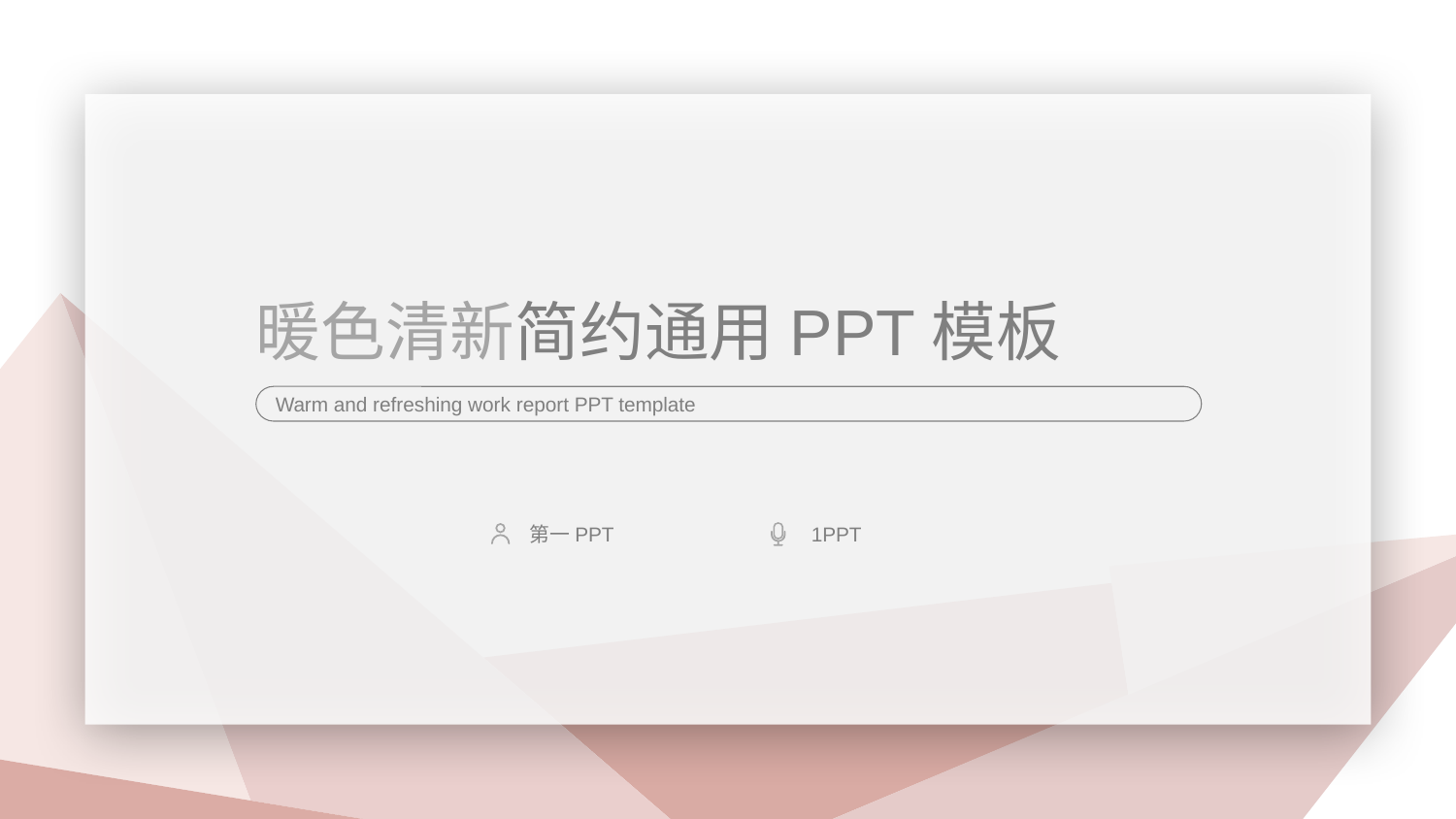

暖色清新简约通用PPT模板

Warm and refreshing work report PPT template
第一PPT
1PPT